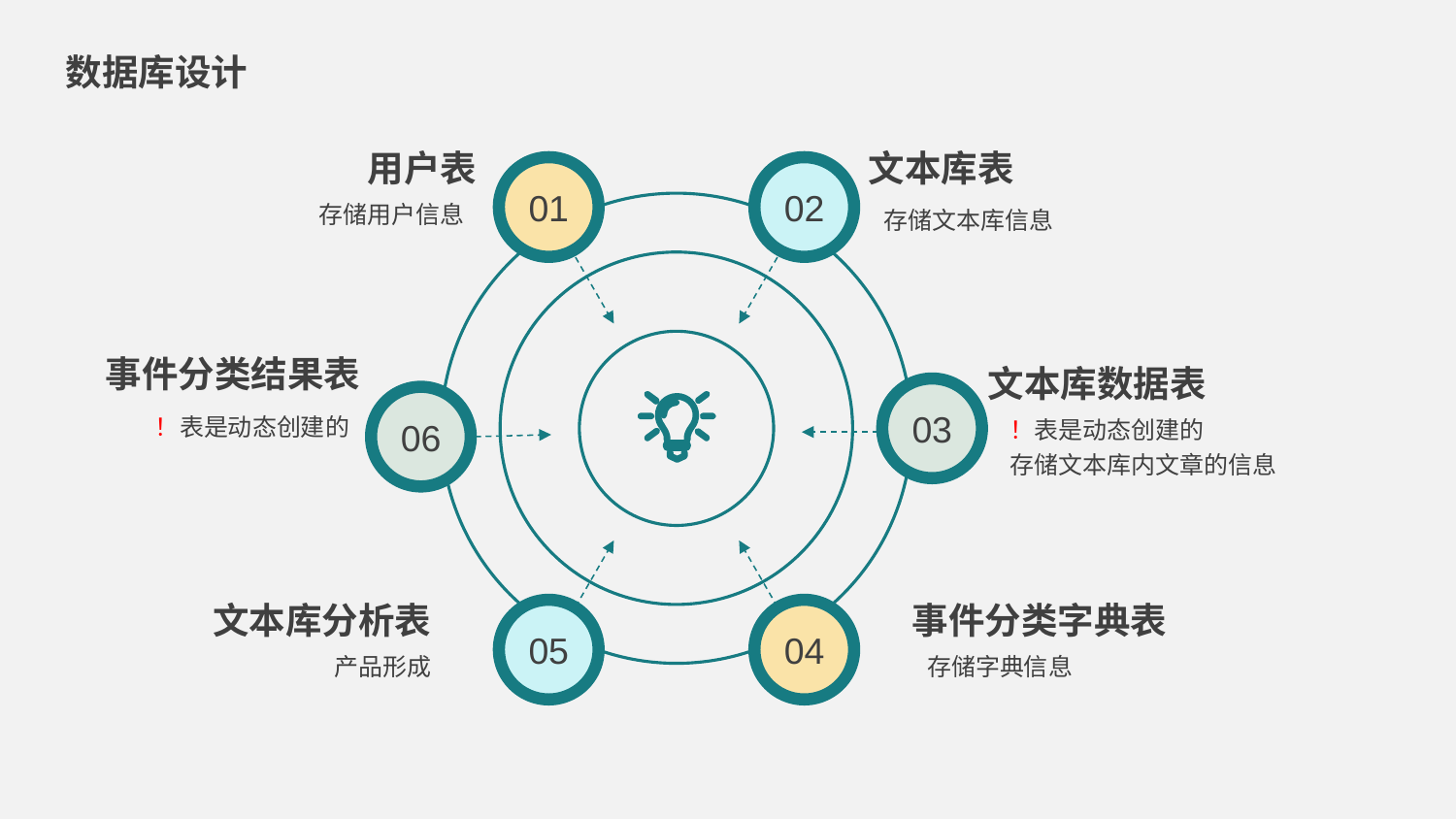

数据库设计
用户表
文本库表
01
02

03

05
04
存储用户信息
存储文本库信息
事件分类结果表
文本库数据表
06
！表是动态创建的
！表是动态创建的
存储文本库内文章的信息
文本库分析表
产品形成
事件分类字典表
存储字典信息